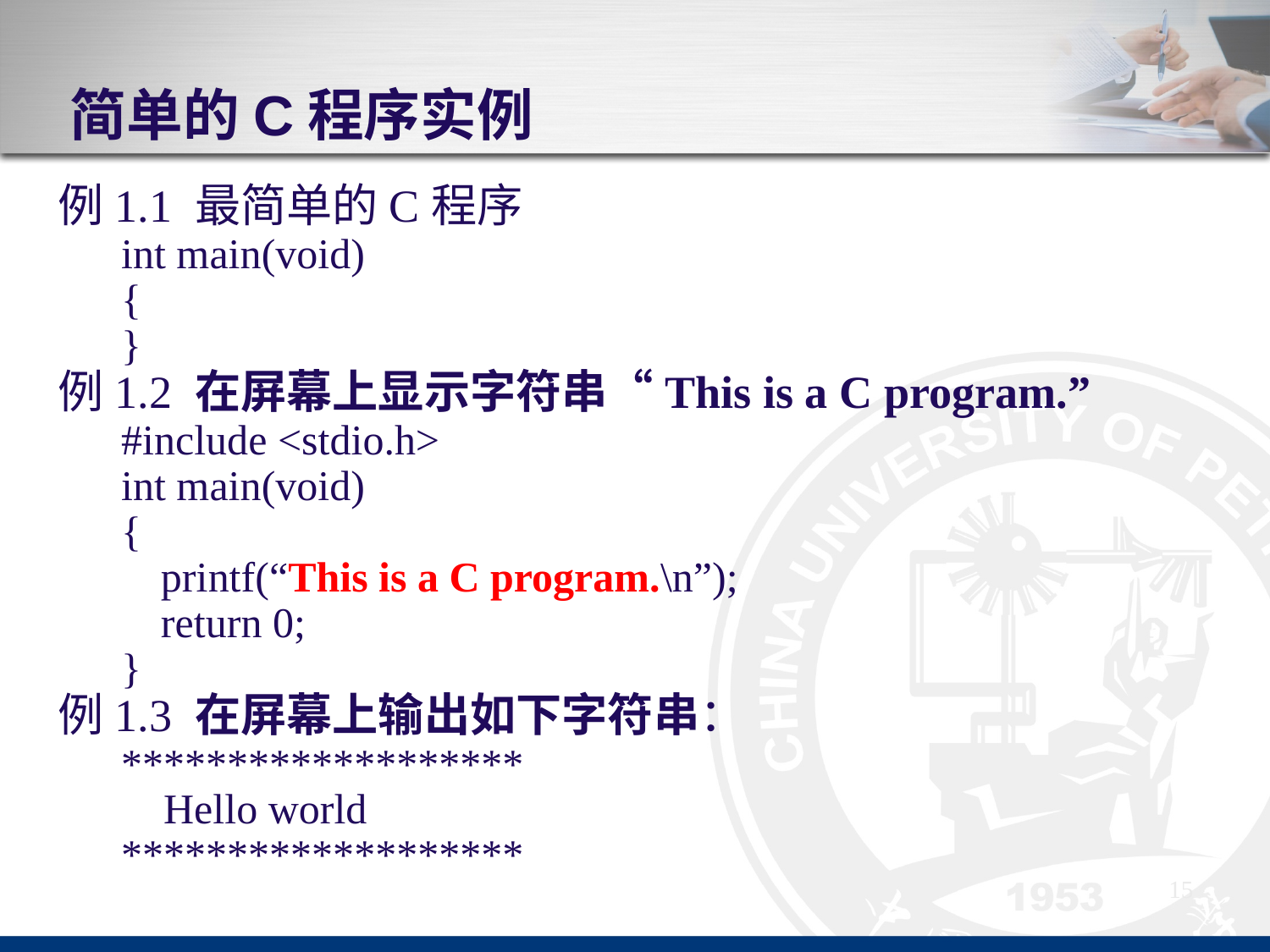

# 简单的C程序实例
例1.1 最简单的C程序
int main(void)
{
}
例1.2 在屏幕上显示字符串“This is a C program.”
#include <stdio.h>
int main(void)
{
	printf(“This is a C program.\n”);
 	return 0;
}
例1.3 在屏幕上输出如下字符串：
*******************
    Hello world
*******************
15